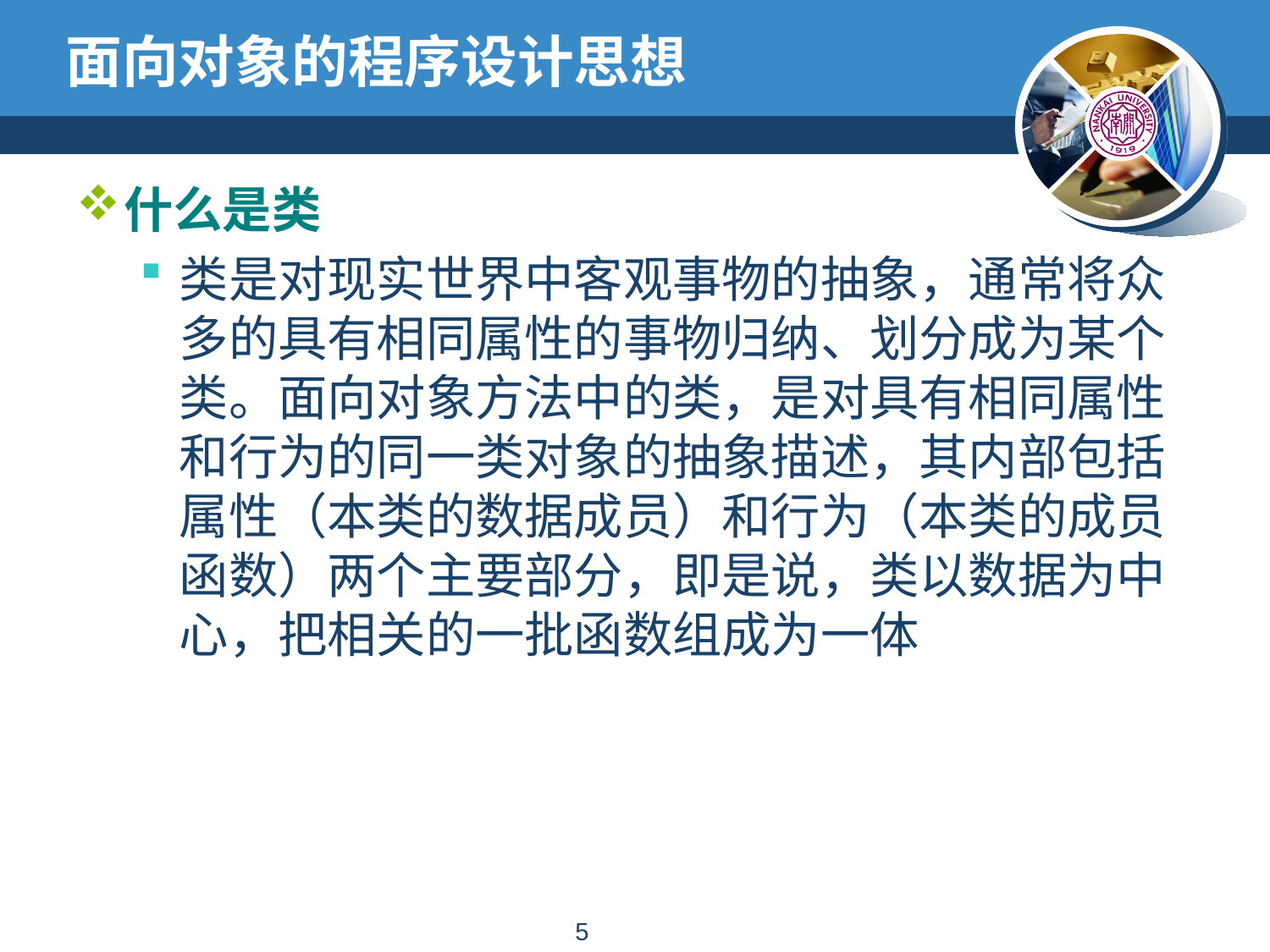

# 面向对象的程序设计思想
什么是类
类是对现实世界中客观事物的抽象，通常将众多的具有相同属性的事物归纳、划分成为某个类。面向对象方法中的类，是对具有相同属性和行为的同一类对象的抽象描述，其内部包括属性（本类的数据成员）和行为（本类的成员函数）两个主要部分，即是说，类以数据为中心，把相关的一批函数组成为一体
5